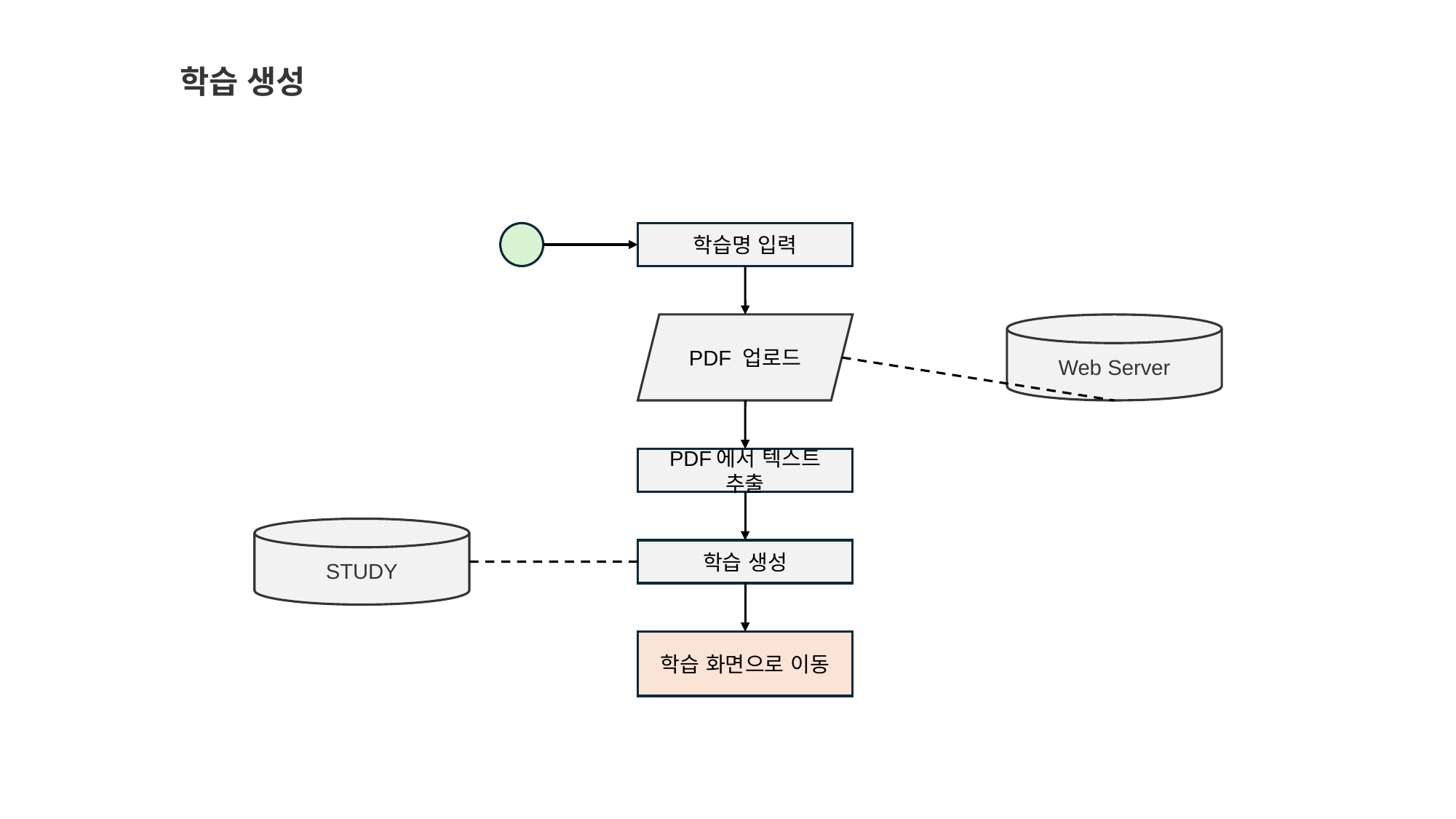

# 학습 생성

학습명 입력

Web Server

PDF 업로드
PDF에서 텍스트 추출

STUDY
학습 생성
학습 화면으로 이동